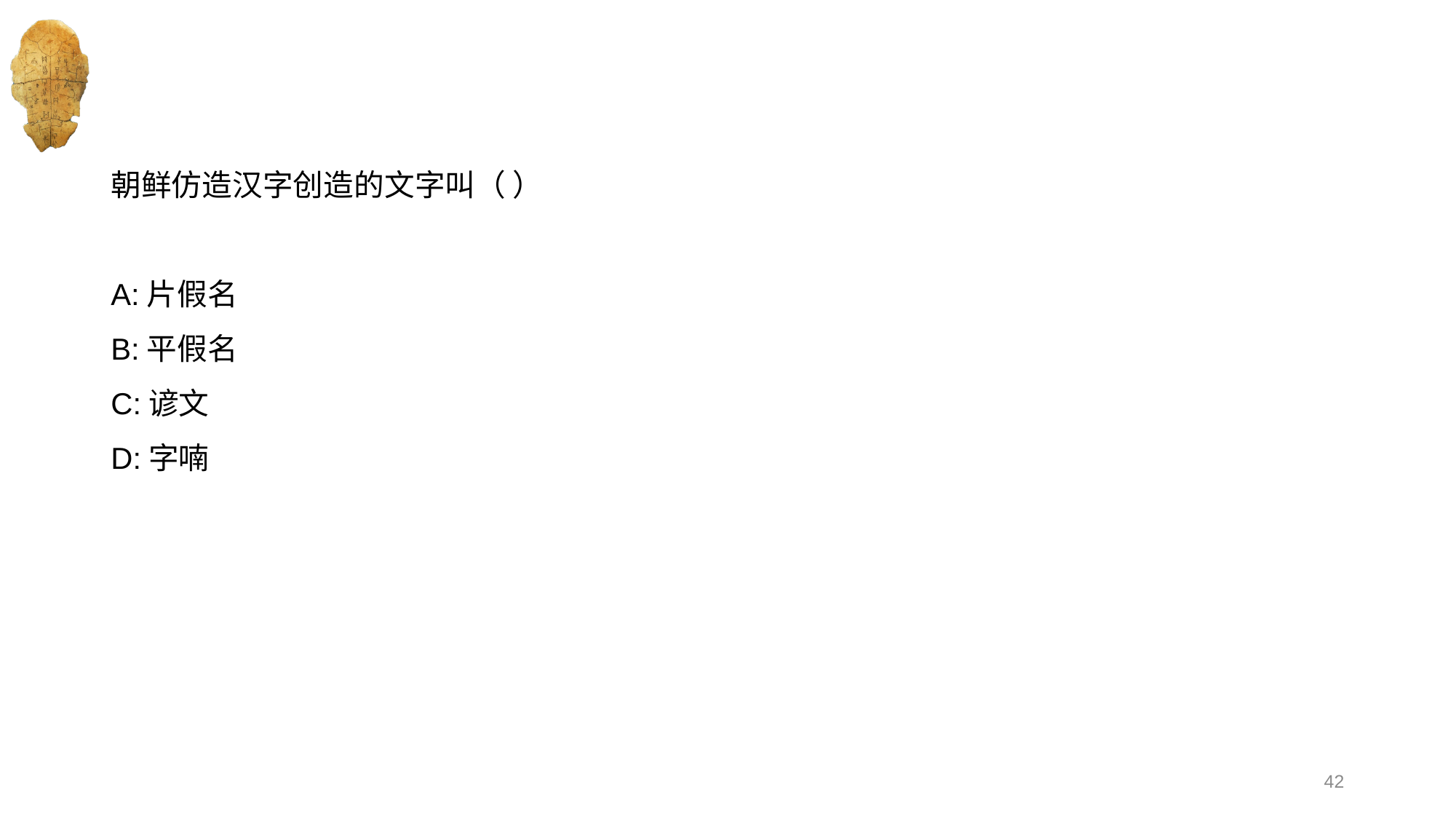

#
朝鲜仿造汉字创造的文字叫（ ）

A:片假名
B:平假名
C:谚文
D:字喃

42